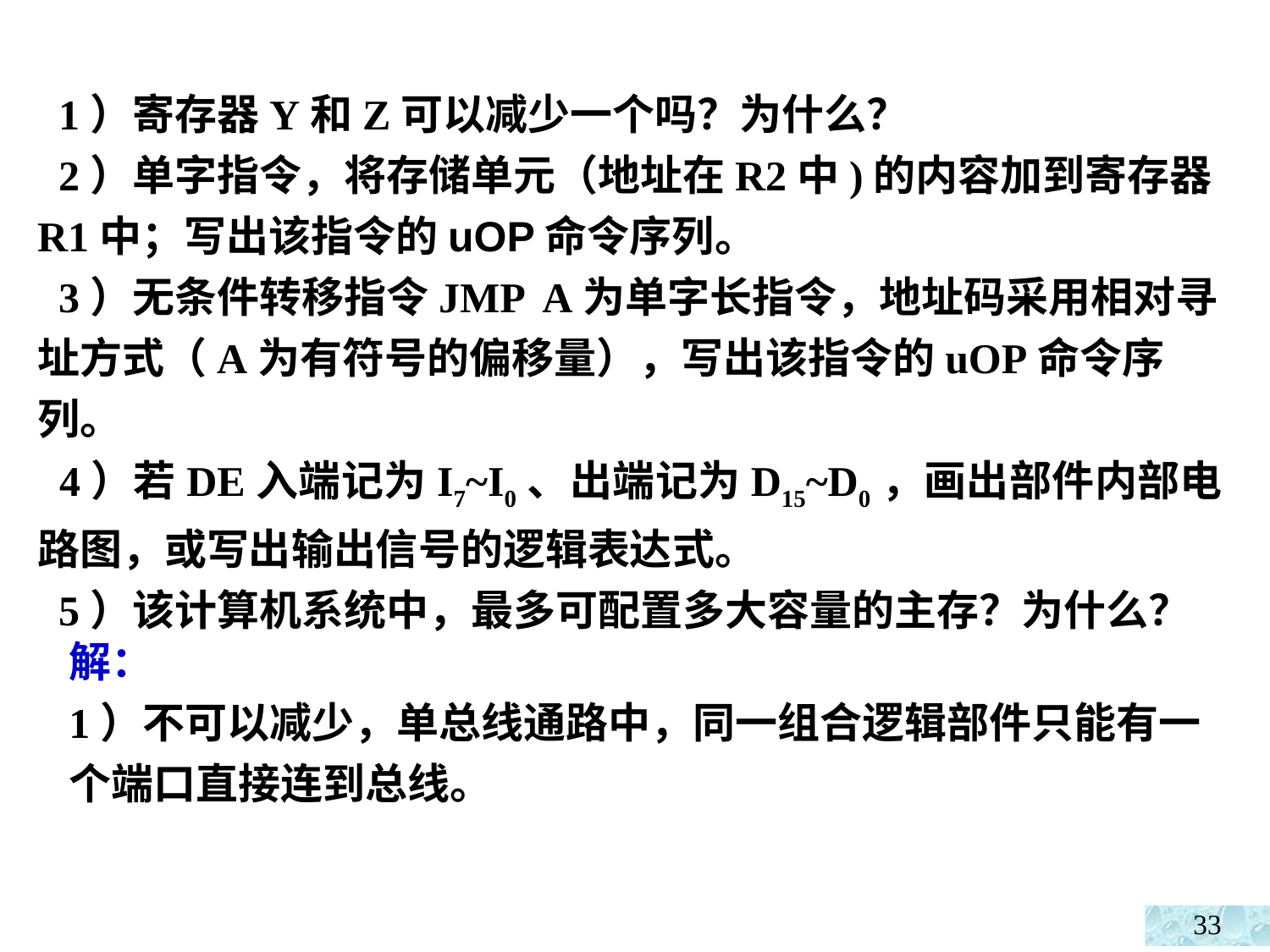

1）寄存器Y和Z可以减少一个吗？为什么？
  2）单字指令，将存储单元（地址在R2中)的内容加到寄存器R1中；写出该指令的uOP命令序列。
  3）无条件转移指令JMP  A为单字长指令，地址码采用相对寻址方式（A为有符号的偏移量），写出该指令的uOP命令序列。
  4）若DE入端记为I7~I0、出端记为D15~D0，画出部件内部电路图，或写出输出信号的逻辑表达式。
  5）该计算机系统中，最多可配置多大容量的主存？为什么？
解：
1）不可以减少，单总线通路中，同一组合逻辑部件只能有一个端口直接连到总线。
33